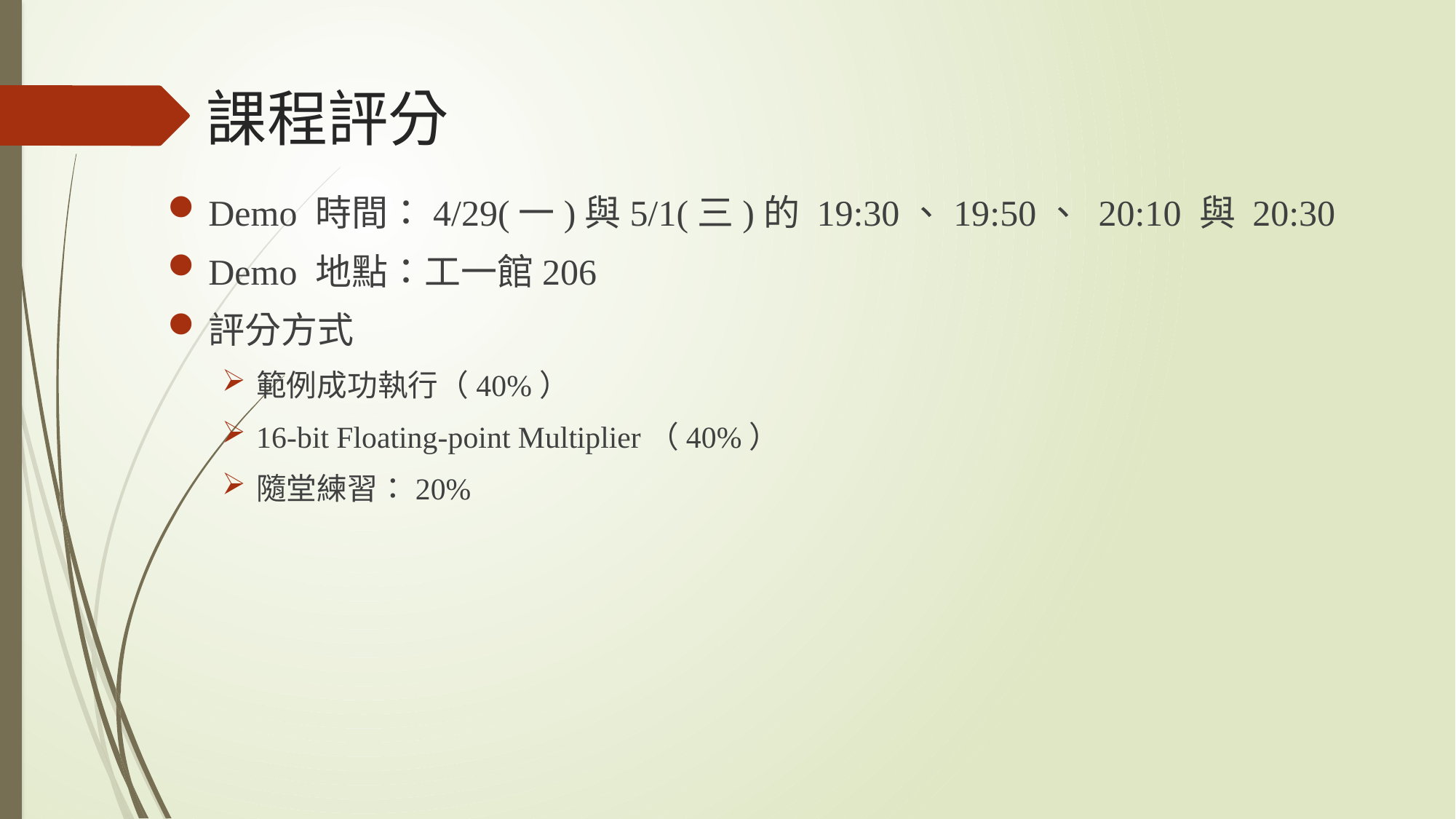

# 課程評分
Demo 時間：4/29(一)與5/1(三)的 19:30、19:50、 20:10 與 20:30
Demo 地點：工一館206
評分方式
範例成功執行（40%）
16-bit Floating-point Multiplier（40%）
隨堂練習：20%